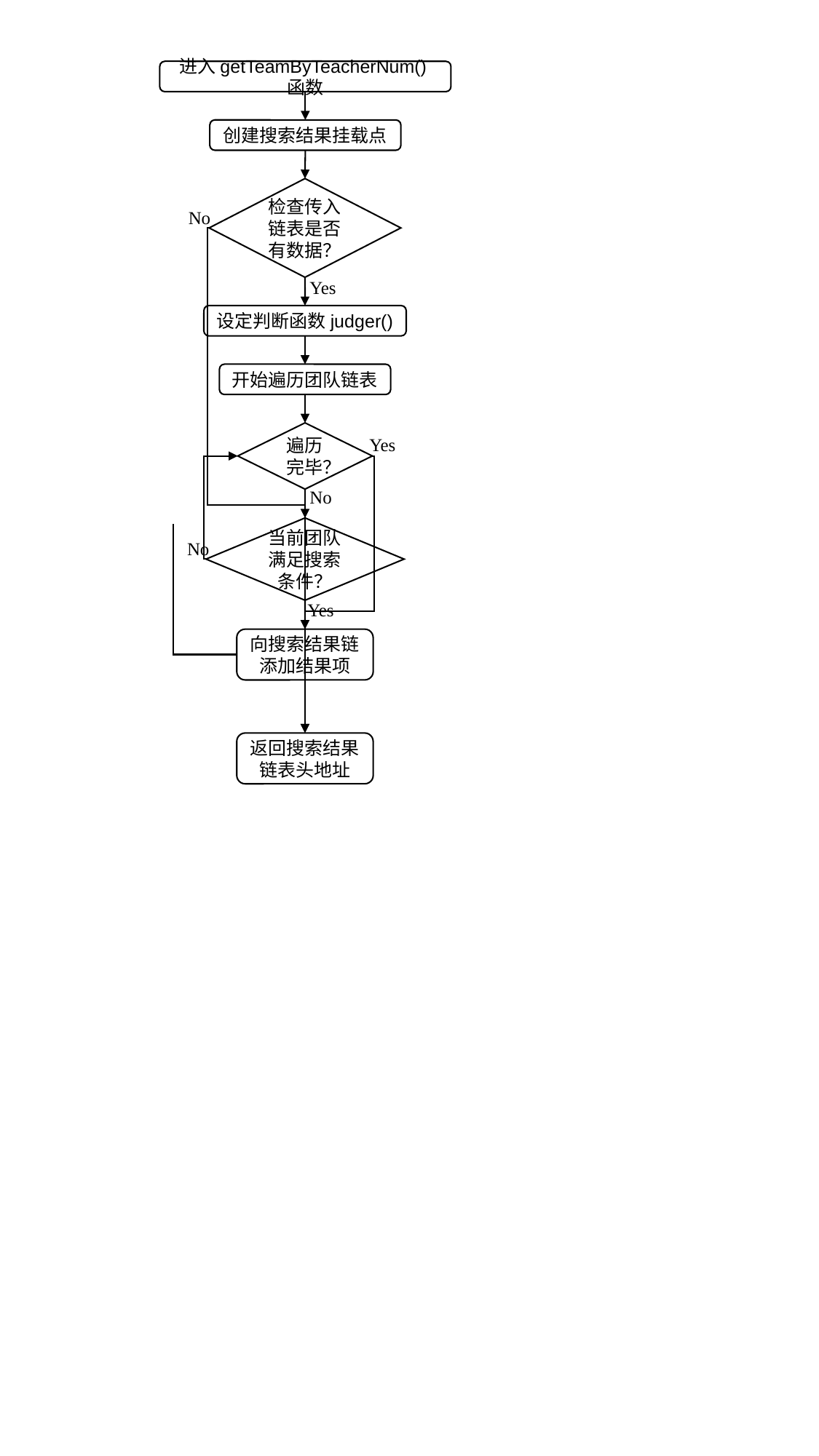

进入getTeamByTeacherNum()函数
创建搜索结果挂载点
检查传入链表是否有数据？
No
Yes
设定判断函数judger()
开始遍历团队链表
遍历完毕？
Yes
No
当前团队满足搜索条件？
No
Yes
向搜索结果链添加结果项
返回搜索结果链表头地址